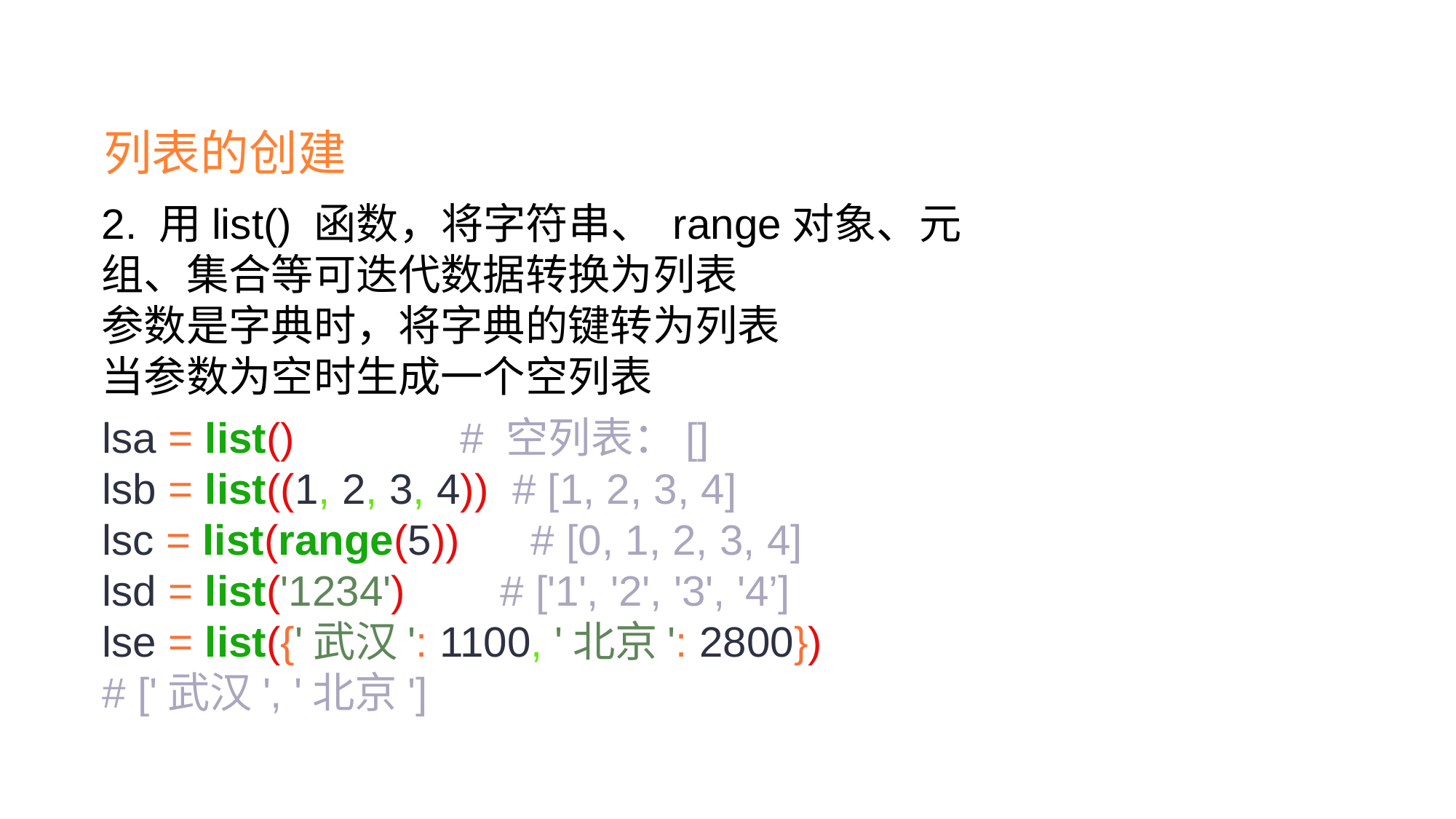

列表的创建
2. 用list() 函数，将字符串、 range对象、元组、集合等可迭代数据转换为列表
参数是字典时，将字典的键转为列表
当参数为空时生成一个空列表
lsa = list()              # 空列表：[]
lsb = list((1, 2, 3, 4))  # [1, 2, 3, 4]
lsc = list(range(5))      # [0, 1, 2, 3, 4]
lsd = list('1234')        # ['1', '2', '3', '4’]
lse = list({'武汉': 1100, '北京': 2800})
# ['武汉', '北京']